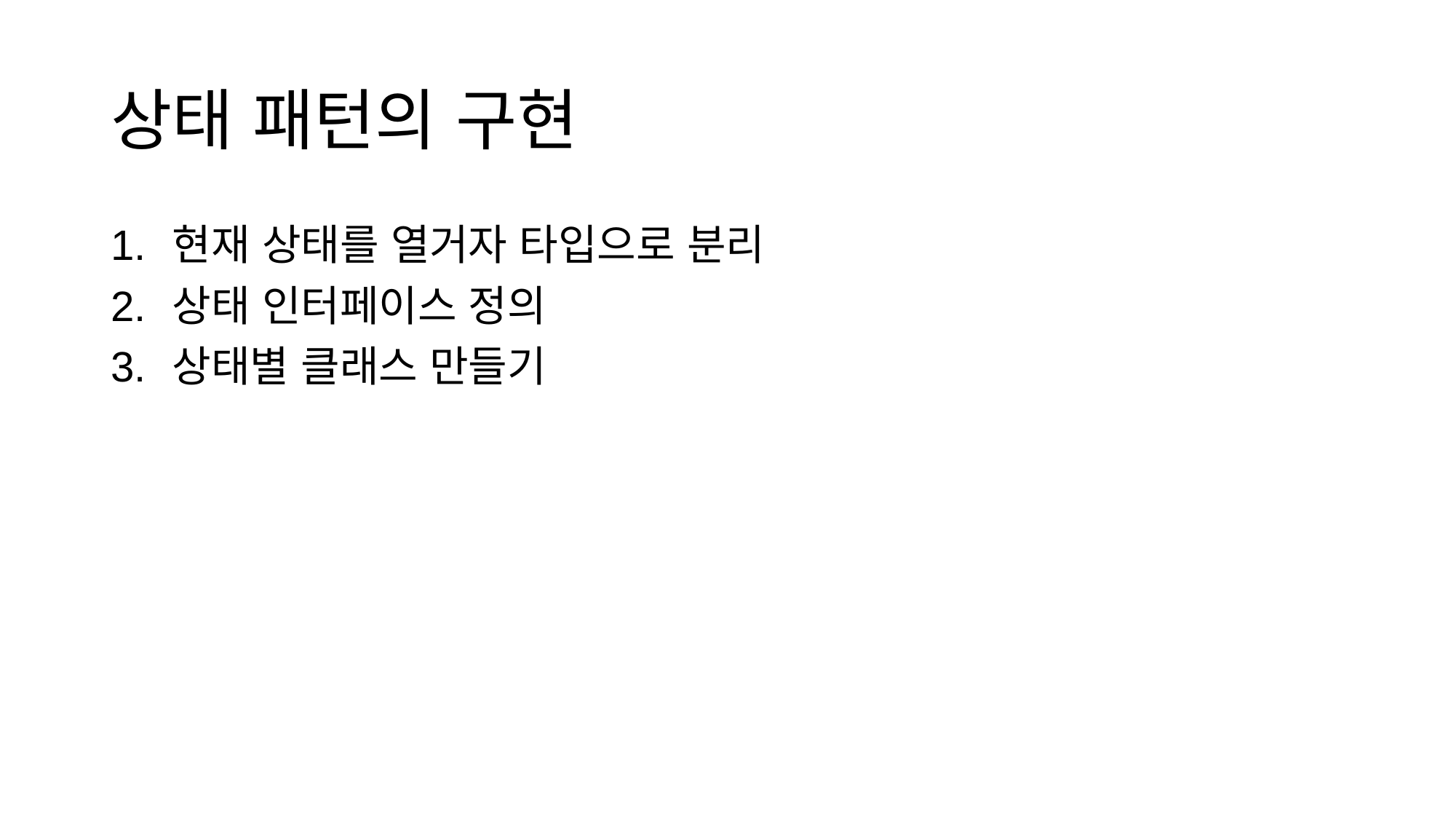

# 상태 패턴의 구현
현재 상태를 열거자 타입으로 분리
상태 인터페이스 정의
상태별 클래스 만들기